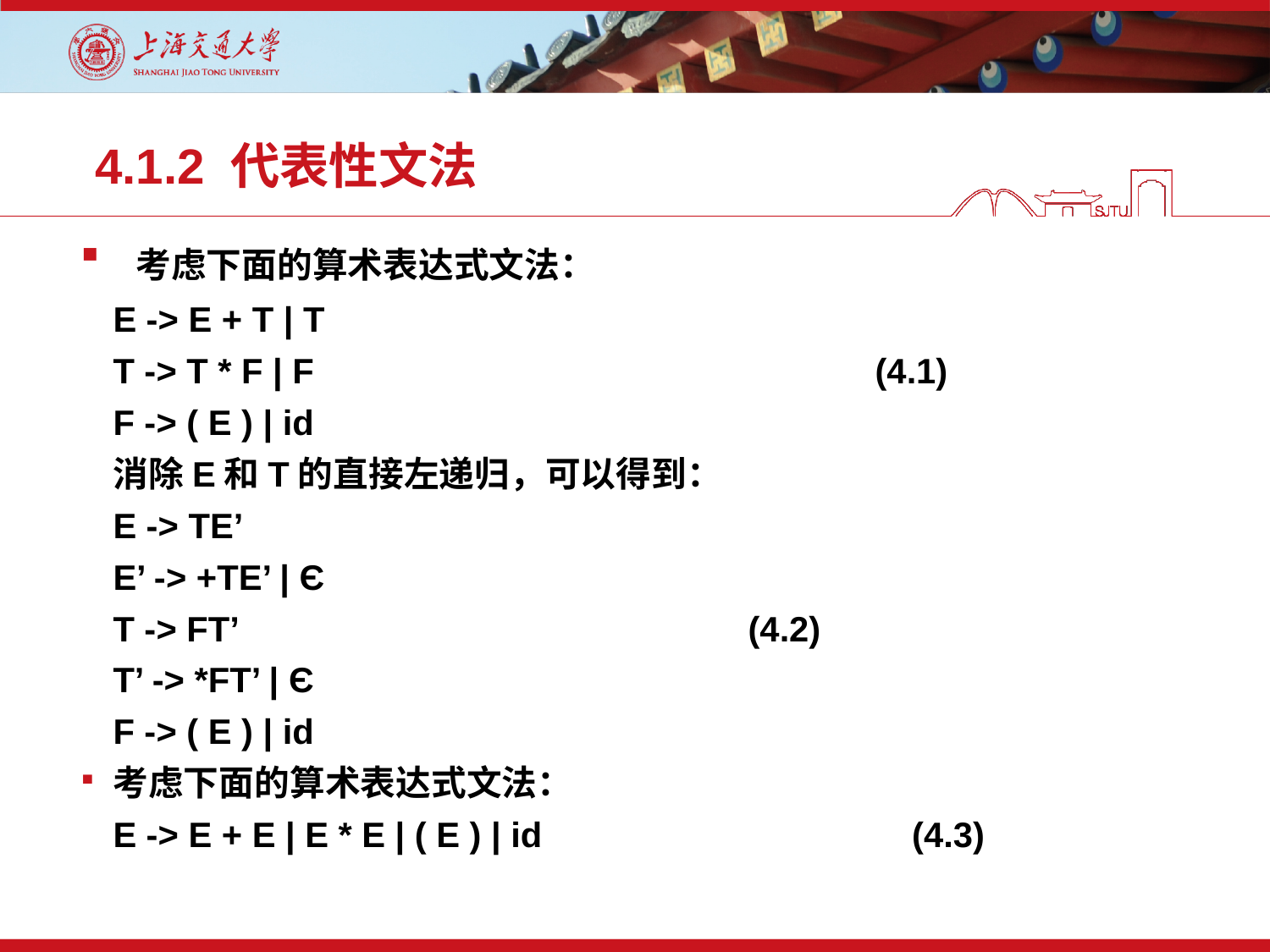

# 4.1.2 代表性文法
 考虑下面的算术表达式文法：
	E -> E + T | T
	T -> T * F | F 					(4.1)
	F -> ( E ) | id
	消除E和T的直接左递归，可以得到：
	E -> TE’
	E’ -> +TE’ | Є
	T -> FT’					(4.2)
	T’ -> *FT’ | Є
	F -> ( E ) | id
考虑下面的算术表达式文法：
	E -> E + E | E * E | ( E ) | id                                      (4.3)